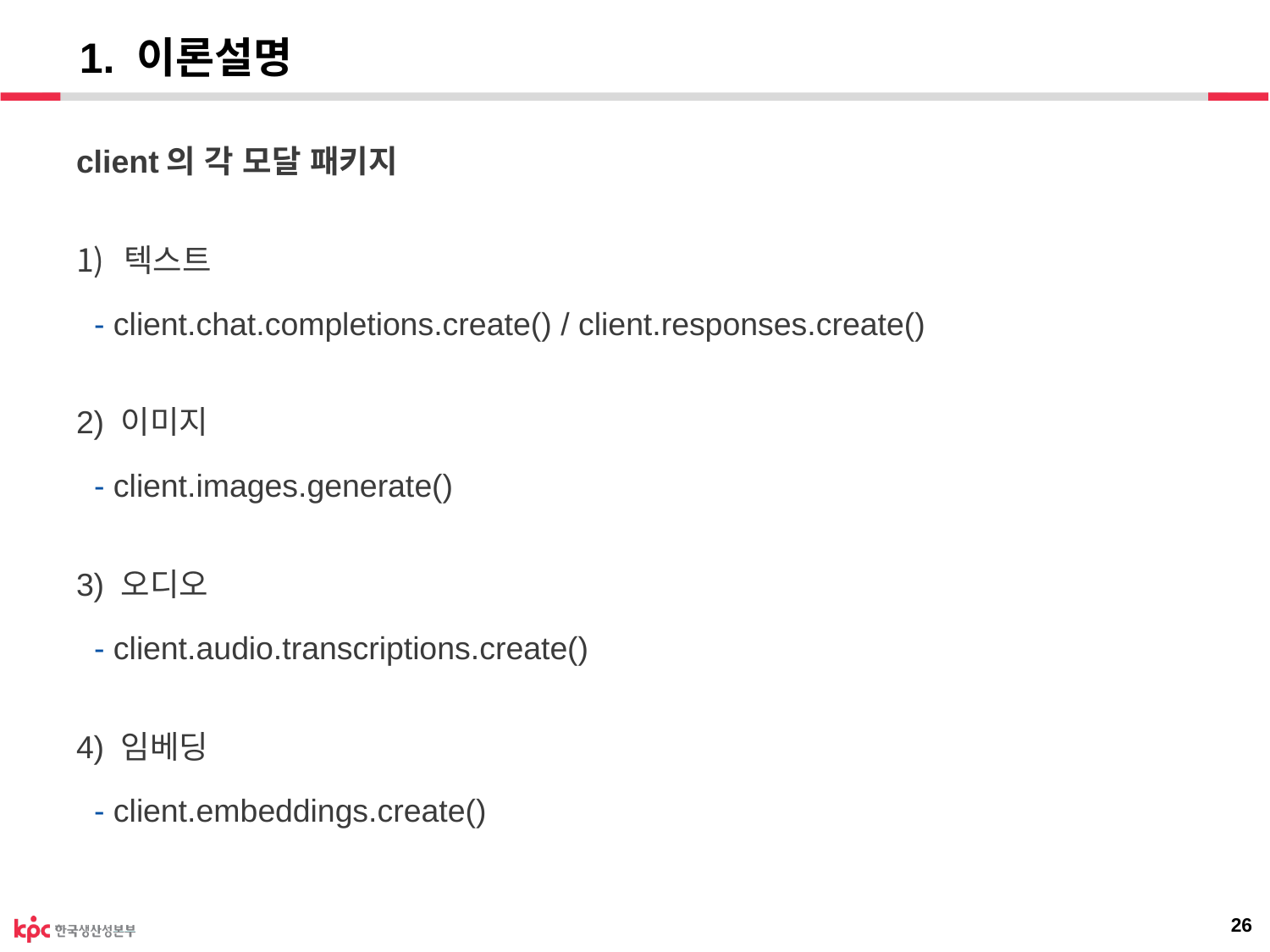

# 1. 이론설명
client의 각 모달 패키지

텍스트
  - client.chat.completions.create() / client.responses.create()

2) 이미지
  - client.images.generate()

3) 오디오
  - client.audio.transcriptions.create()

4) 임베딩
  - client.embeddings.create()